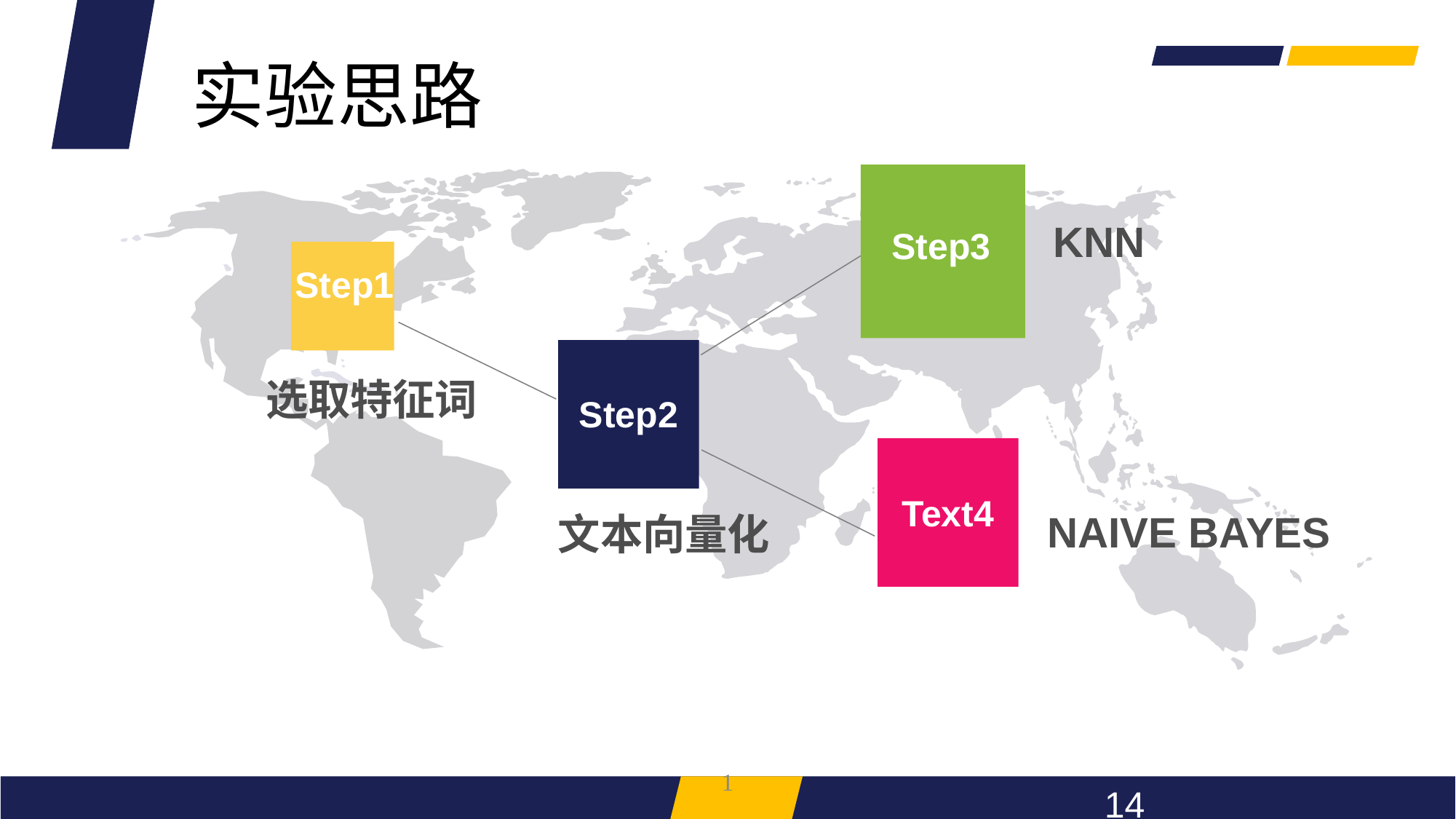

实验思路

KNN
Step3

Step1

选取特征词
Step2

Text4
NAIVE BAYES
文本向量化
1
3
14